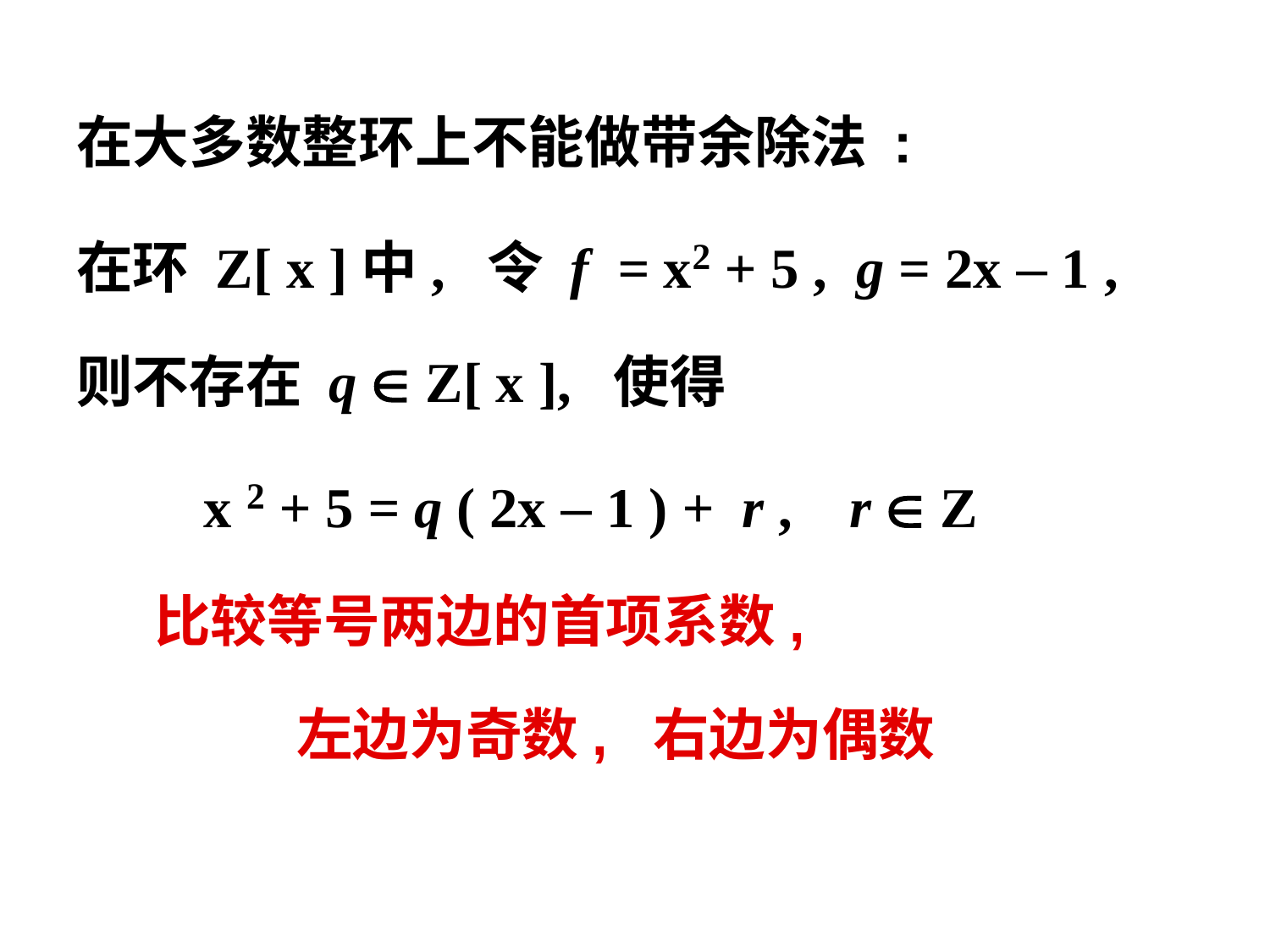

在大多数整环上不能做带余除法 :
在环 Z[ x ]中,  令 f  = x2 + 5 ,  g = 2x – 1 ,
则不存在 q ∈ Z[ x ],  使得
         x 2 + 5 = q ( 2x – 1 ) +  r ,    r ∈ Z
     比较等号两边的首项系数,
                左边为奇数,  右边为偶数